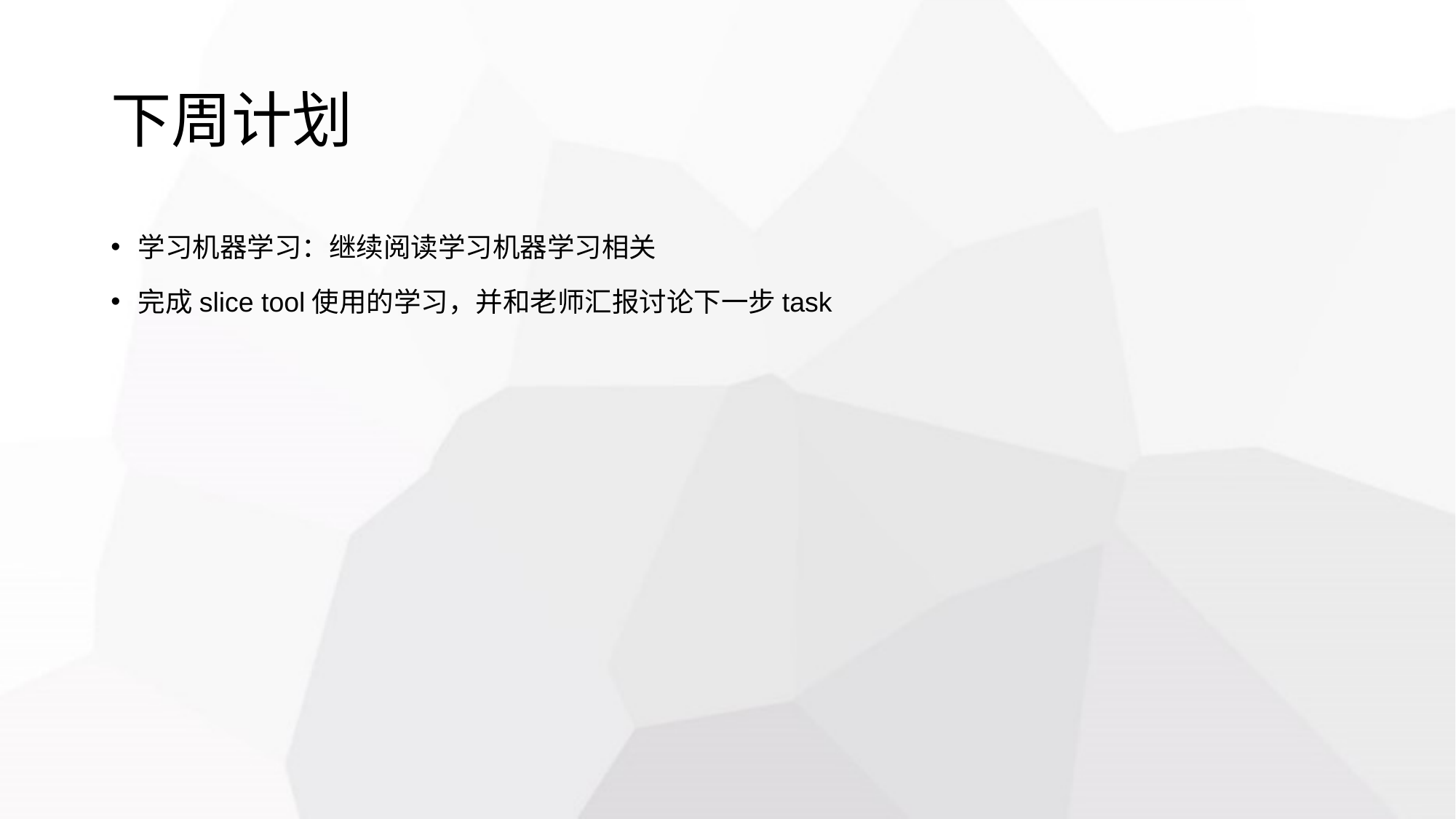

# 下周计划
学习机器学习：继续阅读学习机器学习相关
完成slice tool使用的学习，并和老师汇报讨论下一步task